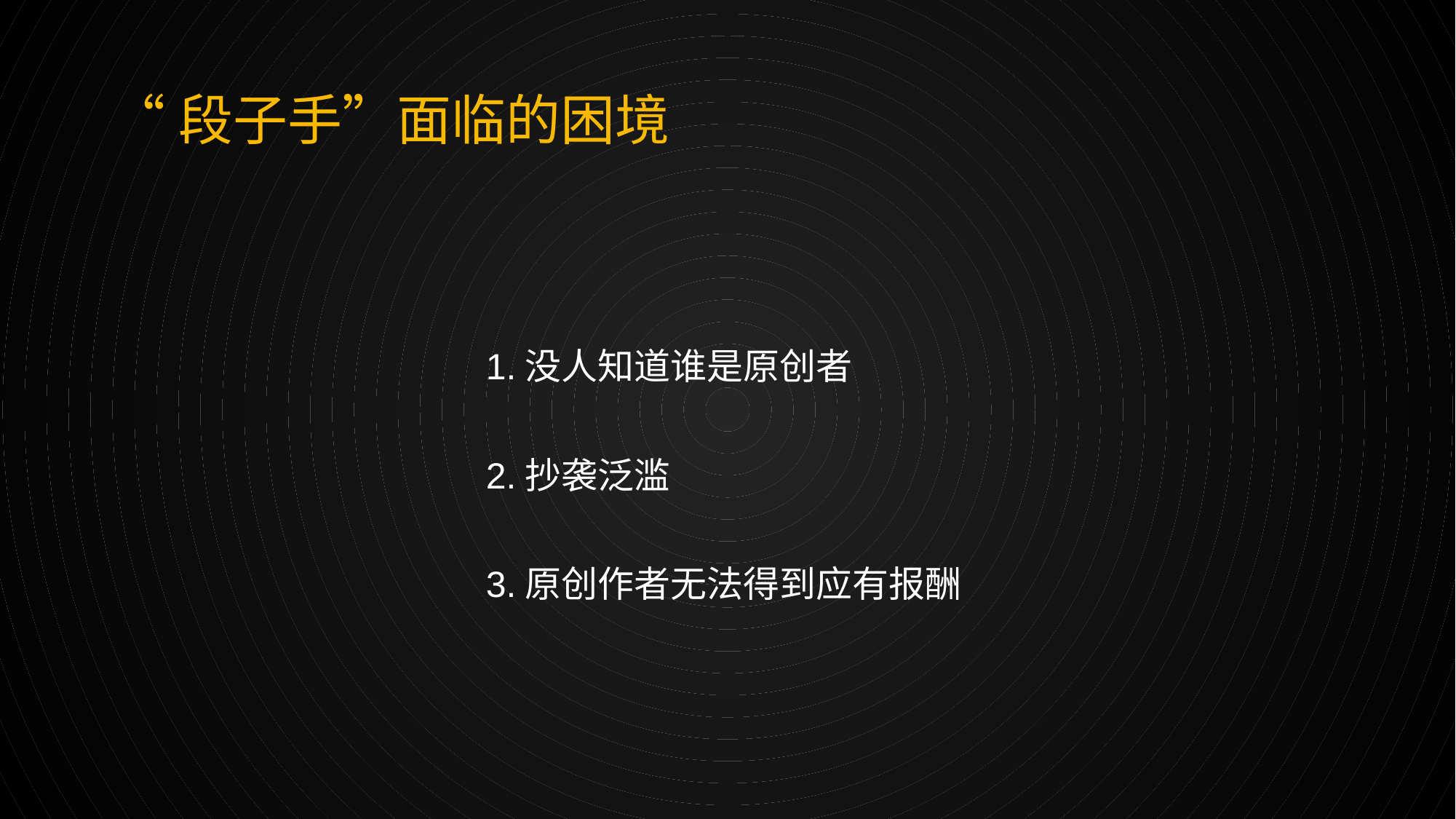

# “段子手”面临的困境
1.没人知道谁是原创者

2.抄袭泛滥

3.原创作者无法得到应有报酬